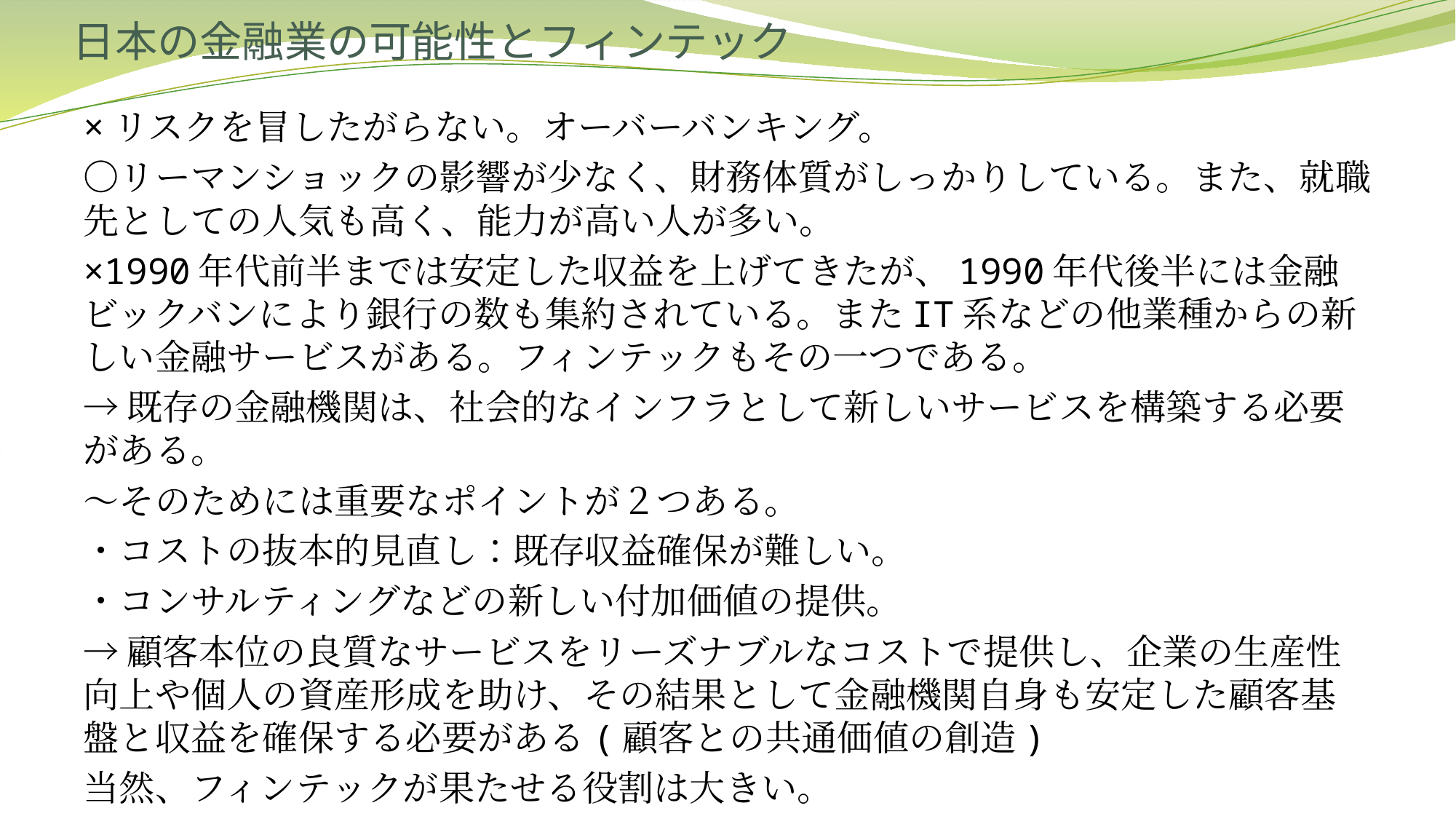

# 日本の金融業の可能性とフィンテック
×リスクを冒したがらない。オーバーバンキング。
〇リーマンショックの影響が少なく、財務体質がしっかりしている。また、就職先としての人気も高く、能力が高い人が多い。
×1990年代前半までは安定した収益を上げてきたが、1990年代後半には金融ビックバンにより銀行の数も集約されている。またIT系などの他業種からの新しい金融サービスがある。フィンテックもその一つである。
→既存の金融機関は、社会的なインフラとして新しいサービスを構築する必要がある。
～そのためには重要なポイントが２つある。
・コストの抜本的見直し：既存収益確保が難しい。
・コンサルティングなどの新しい付加価値の提供。
→顧客本位の良質なサービスをリーズナブルなコストで提供し、企業の生産性向上や個人の資産形成を助け、その結果として金融機関自身も安定した顧客基盤と収益を確保する必要がある(顧客との共通価値の創造)
当然、フィンテックが果たせる役割は大きい。